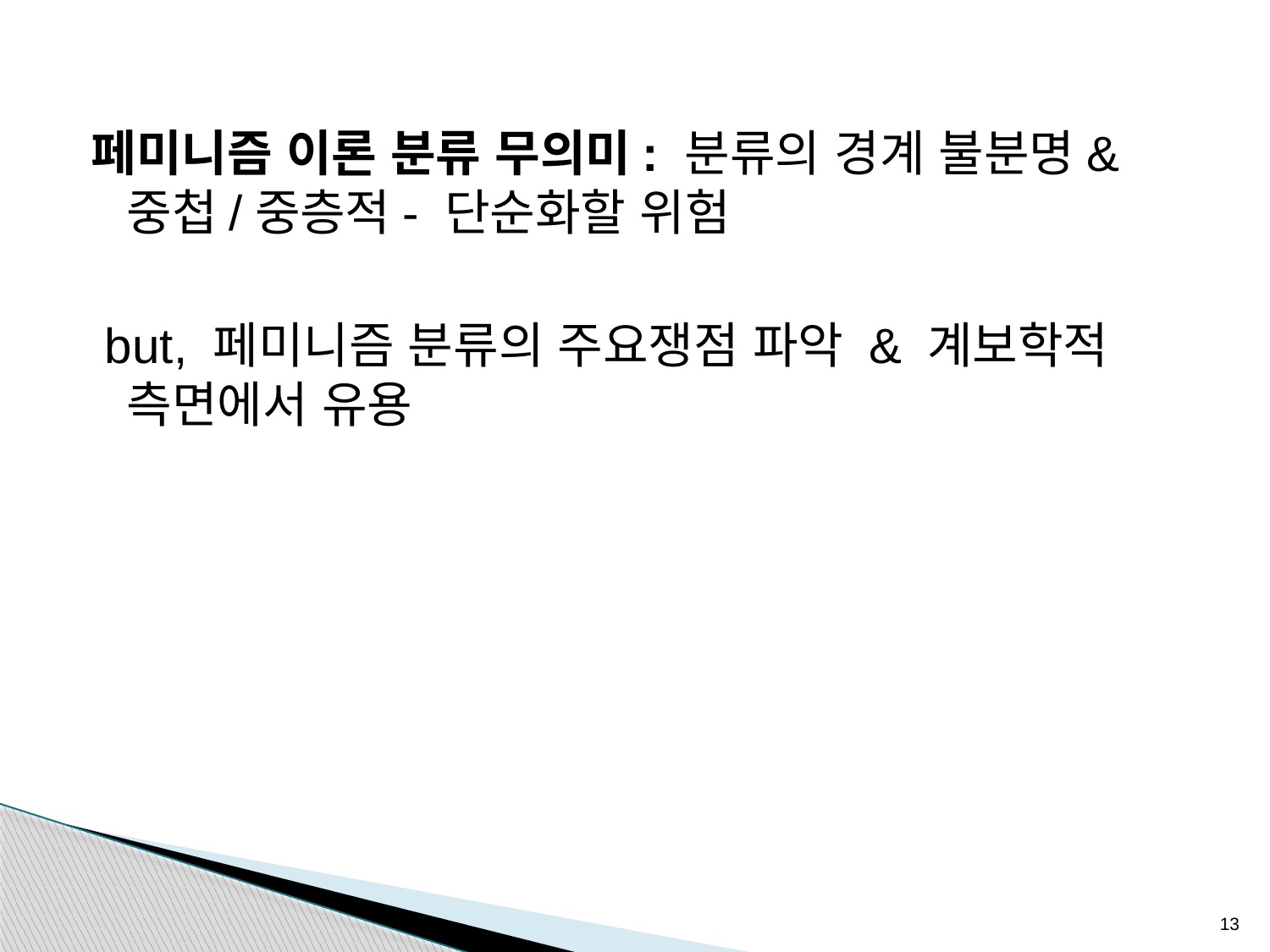

페미니즘 이론 분류 무의미: 분류의 경계 불분명& 중첩/중층적- 단순화할 위험

 but, 페미니즘 분류의 주요쟁점 파악 & 계보학적 측면에서 유용

13